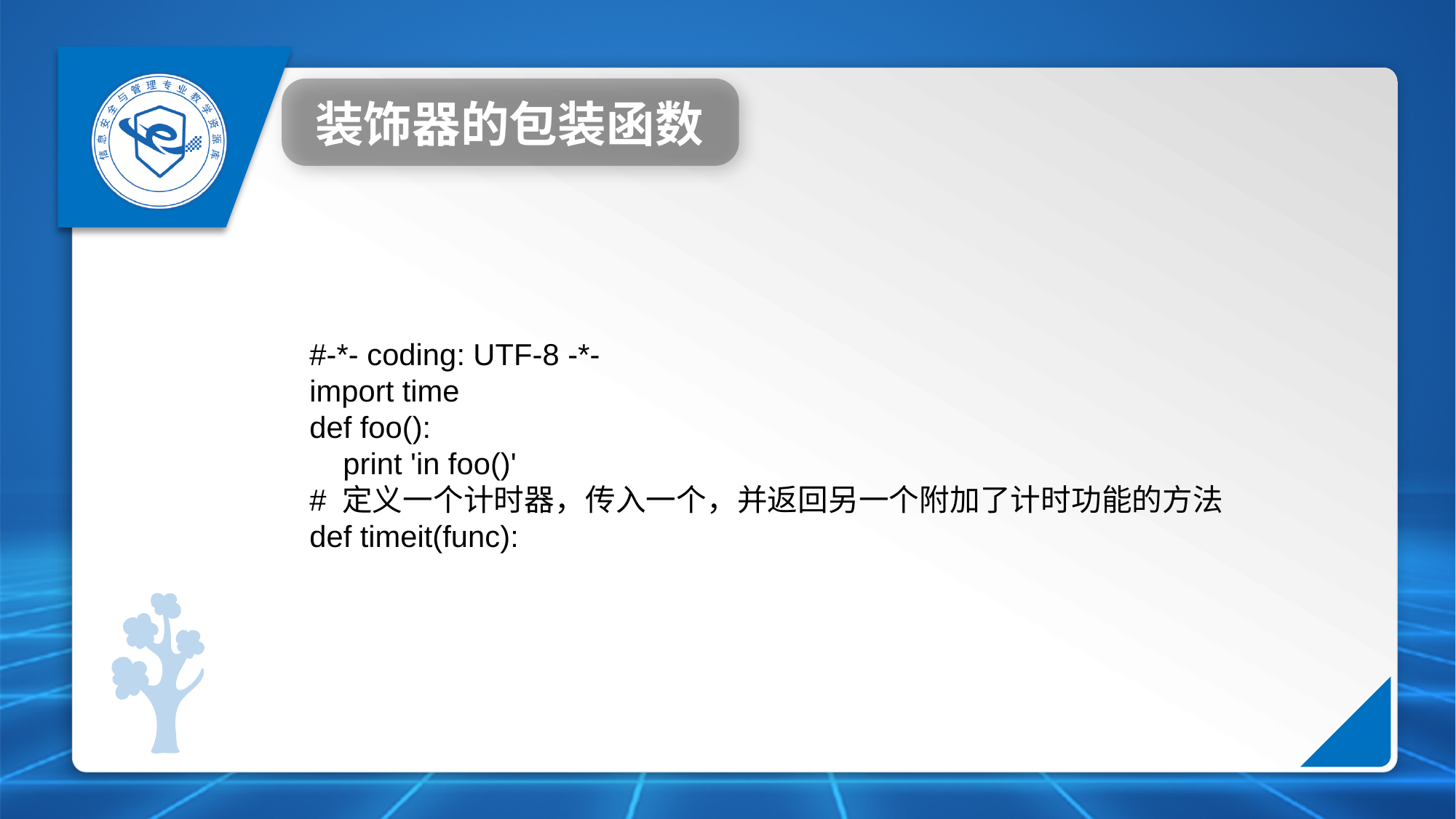

装饰器的包装函数
#-*- coding: UTF-8 -*-
import time
def foo():
    print 'in foo()'
# 定义一个计时器，传入一个，并返回另一个附加了计时功能的方法
def timeit(func):